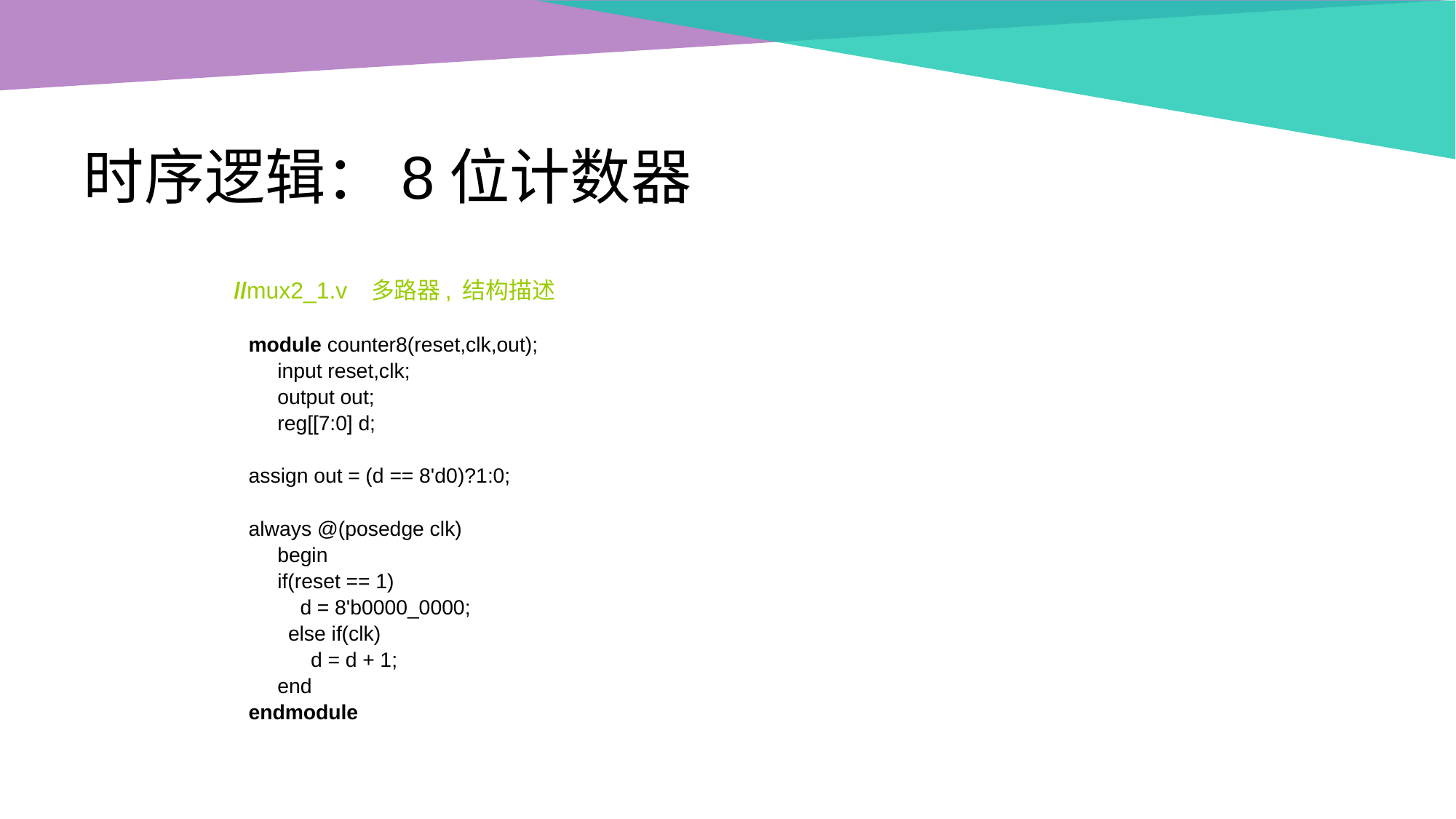

# 时序逻辑：8位计数器

     //mux2_1.v   多路器, 结构描述

module counter8(reset,clk,out);
	input reset,clk;
	output out;
	reg[[7:0] d;

assign out = (d == 8'd0)?1:0;

always @(posedge clk)
	begin
		if(reset == 1)
		    d = 8'b0000_0000;
       else if(clk)
           d = d + 1;
	end
endmodule